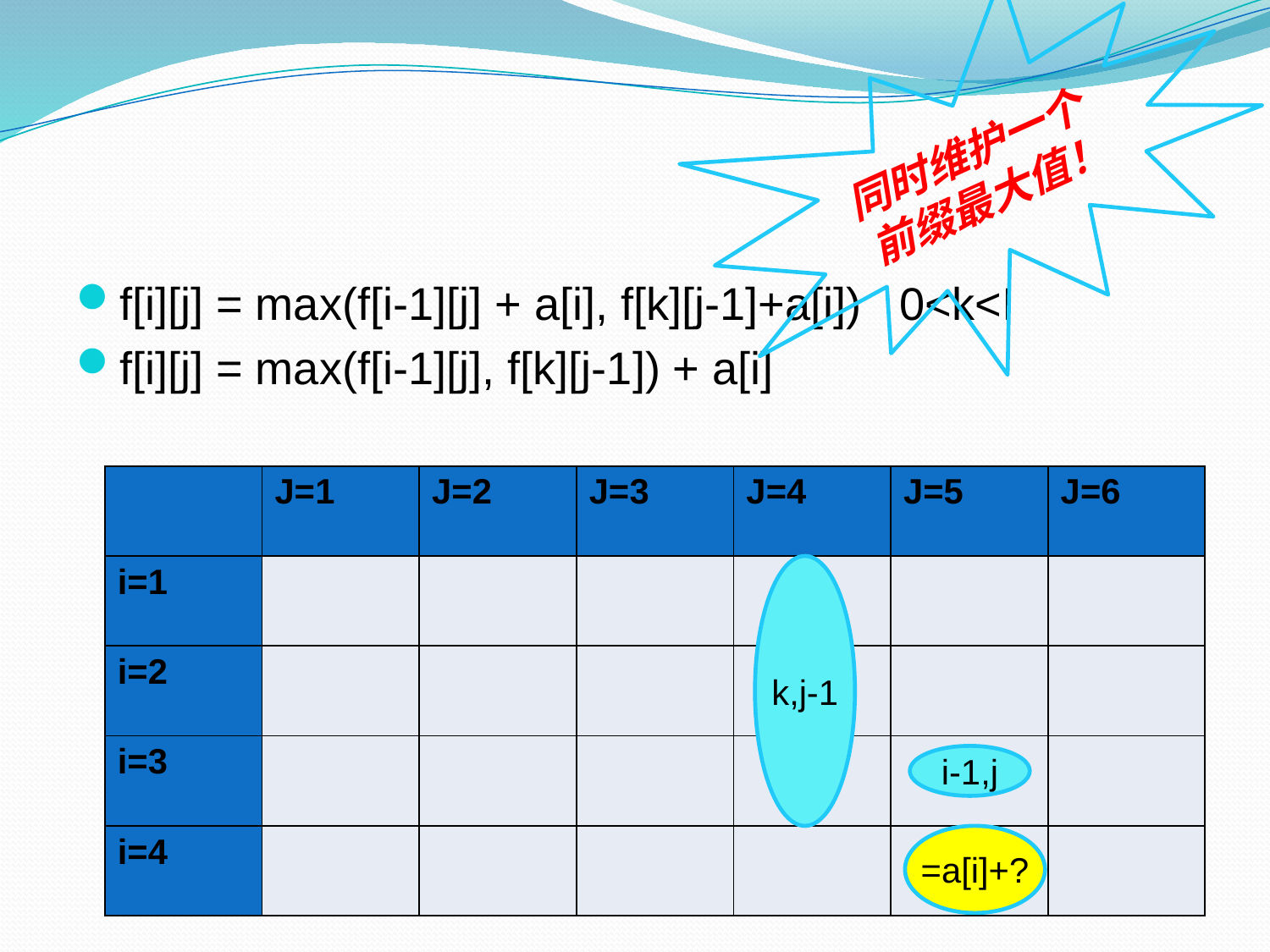

同时维护一个
前缀最大值！
#
f[i][j] = max(f[i-1][j] + a[i], f[k][j-1]+a[i])   0<k<I
f[i][j] = max(f[i-1][j], f[k][j-1]) + a[i]

|  | J=1 | J=2 | J=3 | J=4 | J=5 | J=6 |
| --- | --- | --- | --- | --- | --- | --- |
| i=1 |  |  |  |  |  |  |
| i=2 |  |  |  |  |  |  |
| i=3 |  |  |  |  |  |  |
| i=4 |  |  |  |  |  |  |
k,j-1
i-1,j
=a[i]+?